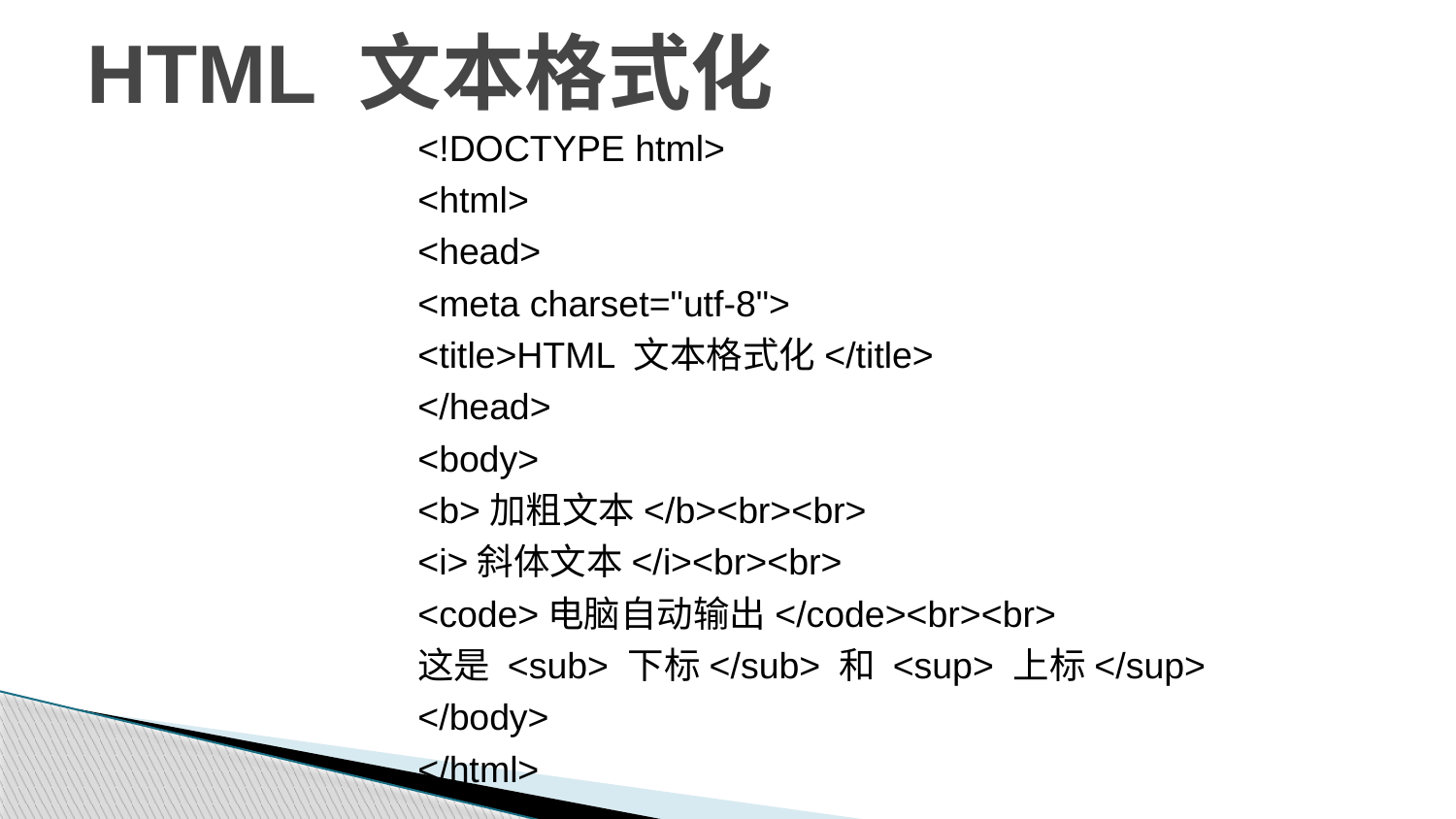

# HTML 文本格式化
<!DOCTYPE html>
<html>
<head>
<meta charset="utf-8">
<title>HTML 文本格式化</title>
</head>
<body>
<b>加粗文本</b><br><br>
<i>斜体文本</i><br><br>
<code>电脑自动输出</code><br><br>
这是 <sub> 下标</sub> 和 <sup> 上标</sup>
</body>
</html>